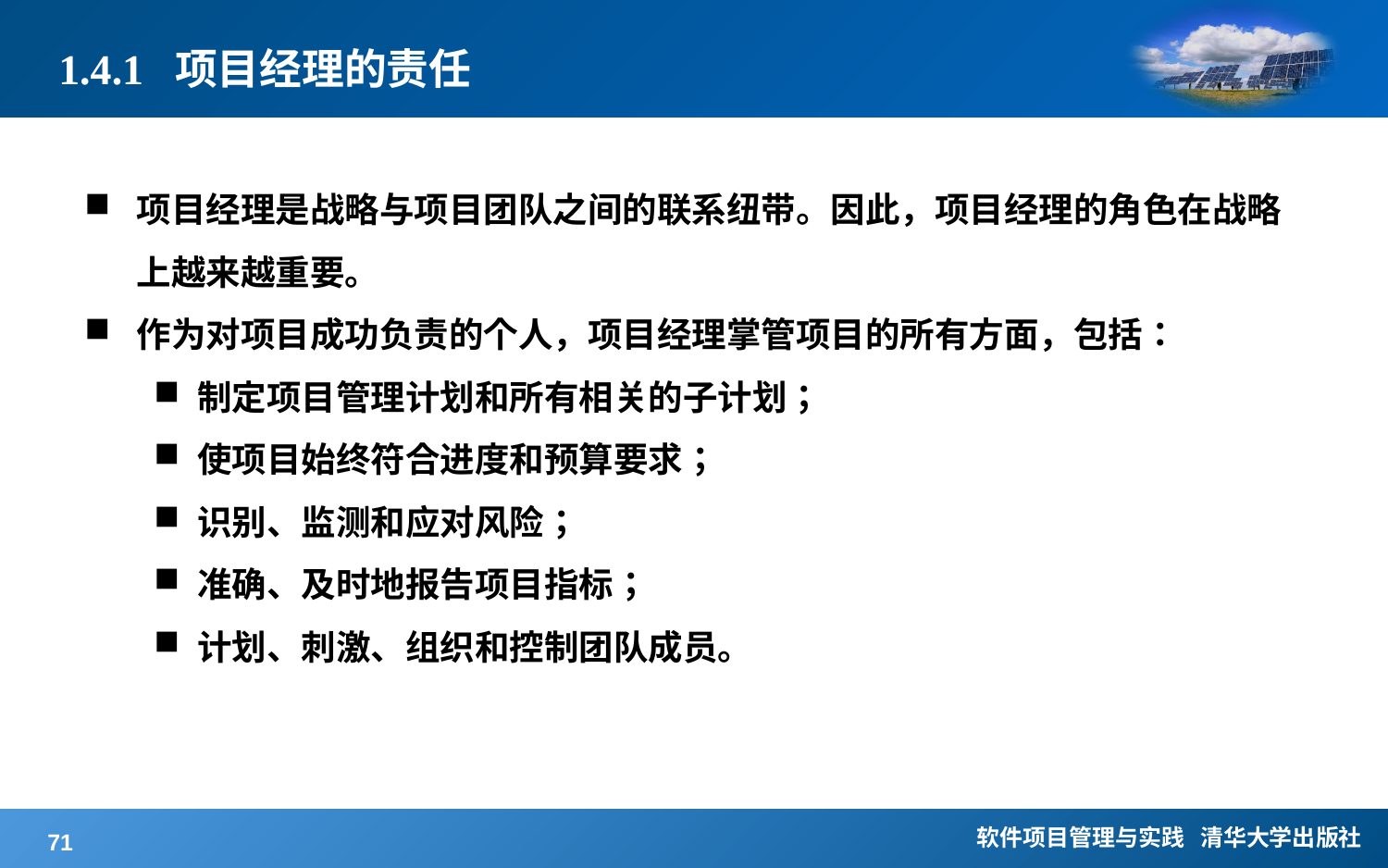

# 1.4.1  项目经理的责任
项目经理是战略与项目团队之间的联系纽带。因此，项目经理的角色在战略上越来越重要。
作为对项目成功负责的个人，项目经理掌管项目的所有方面，包括：
制定项目管理计划和所有相关的子计划；
使项目始终符合进度和预算要求；
识别、监测和应对风险；
准确、及时地报告项目指标；
计划、刺激、组织和控制团队成员。